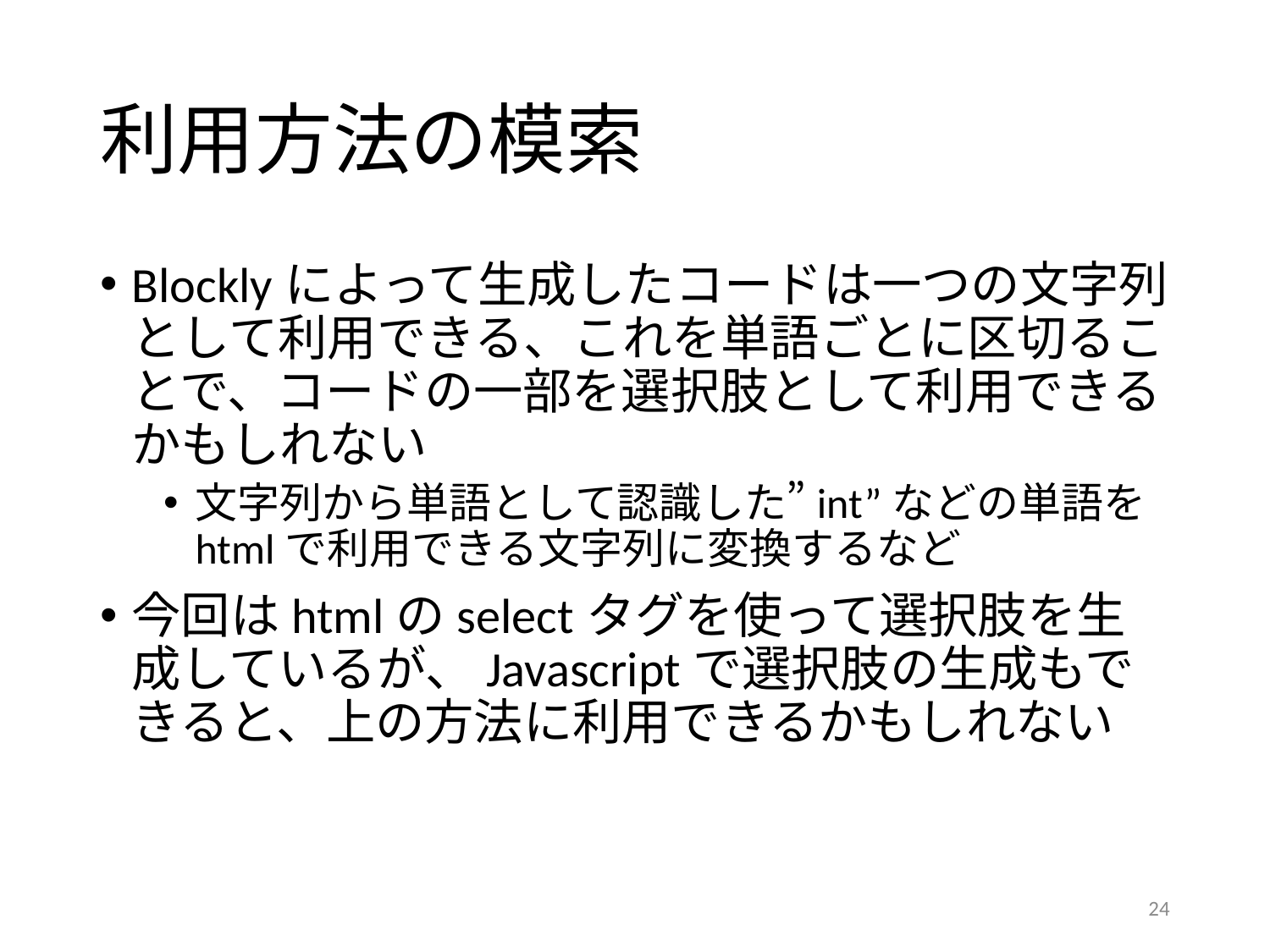

# 利用方法の模索
Blocklyによって生成したコードは一つの文字列として利用できる、これを単語ごとに区切ることで、コードの一部を選択肢として利用できるかもしれない
文字列から単語として認識した”int”などの単語をhtmlで利用できる文字列に変換するなど
今回はhtmlのselectタグを使って選択肢を生成しているが、Javascriptで選択肢の生成もできると、上の方法に利用できるかもしれない
24